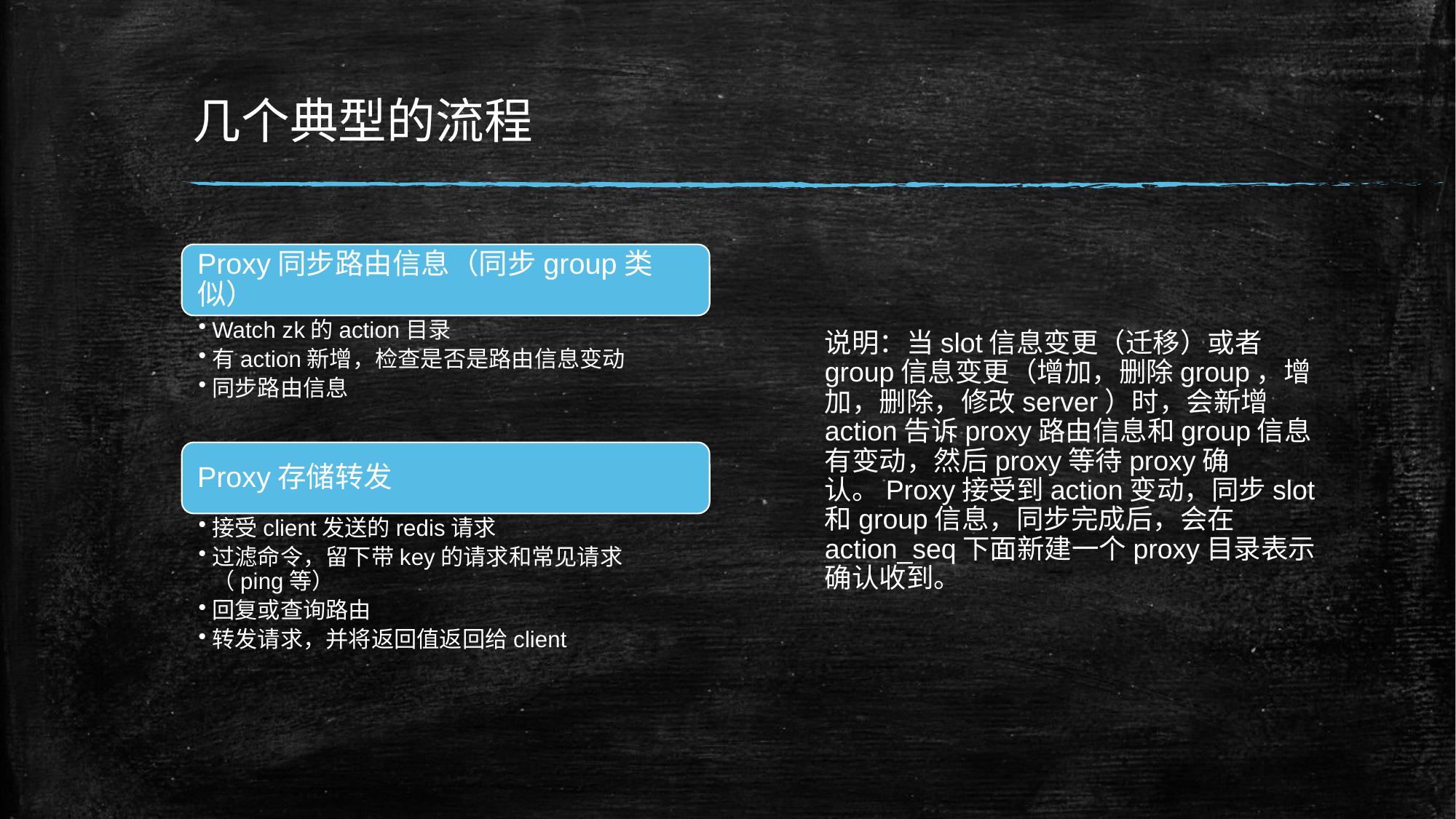

# 几个典型的流程
Proxy同步路由信息（同步group类似）
Watch zk的action目录
有action新增，检查是否是路由信息变动
同步路由信息
Proxy存储转发
接受client发送的redis请求
过滤命令，留下带key的请求和常见请求（ping等）
回复或查询路由
转发请求，并将返回值返回给client
说明：当slot信息变更（迁移）或者group信息变更（增加，删除group，增加，删除，修改server）时，会新增action告诉proxy路由信息和group信息有变动，然后proxy等待proxy确认。Proxy接受到action变动，同步slot和group信息，同步完成后，会在action_seq下面新建一个proxy目录表示确认收到。